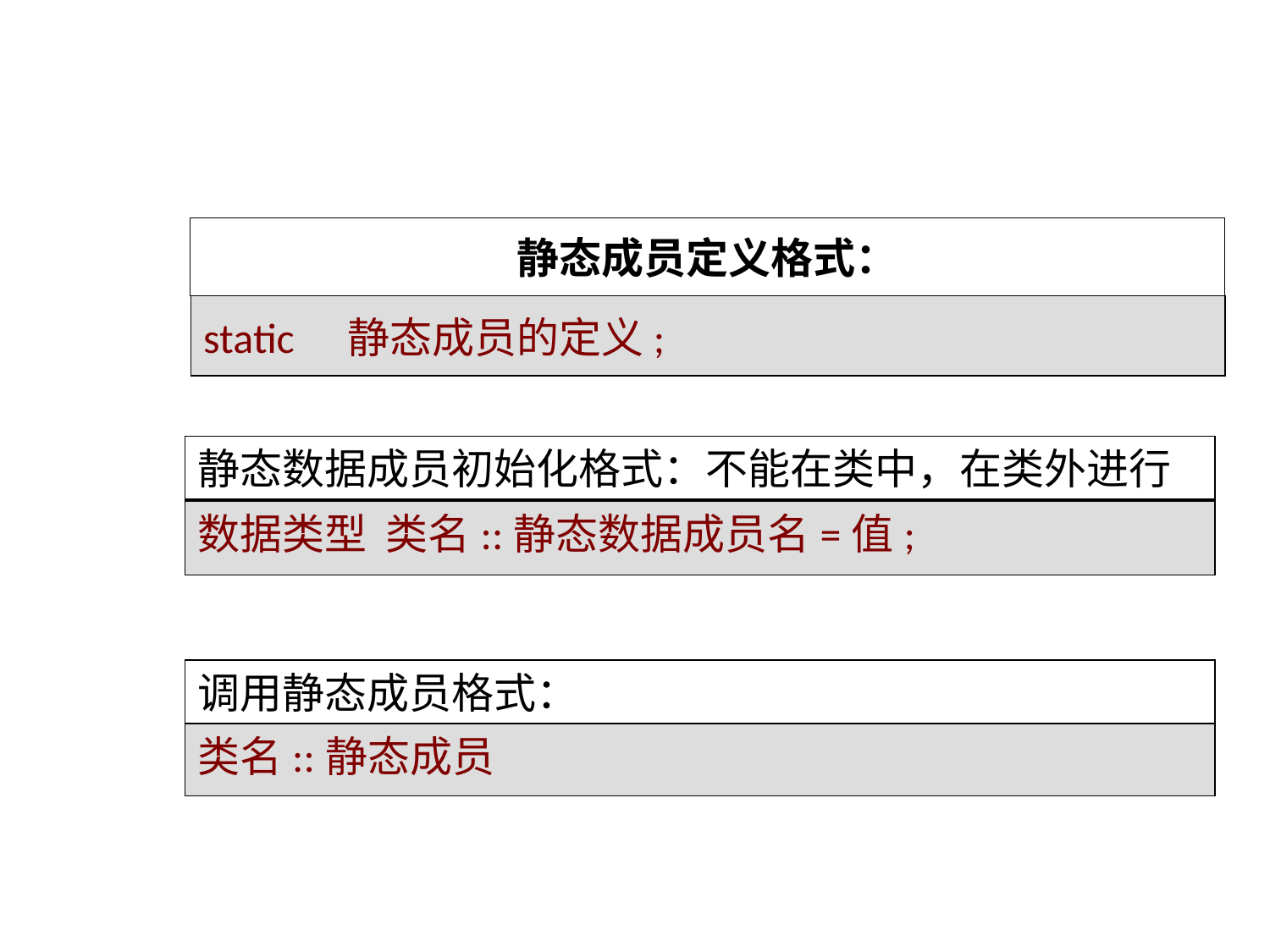

# 静态成员定义格式：
static　静态成员的定义;
静态数据成员初始化格式：不能在类中，在类外进行
数据类型  类名::静态数据成员名=值;
调用静态成员格式：
类名::静态成员